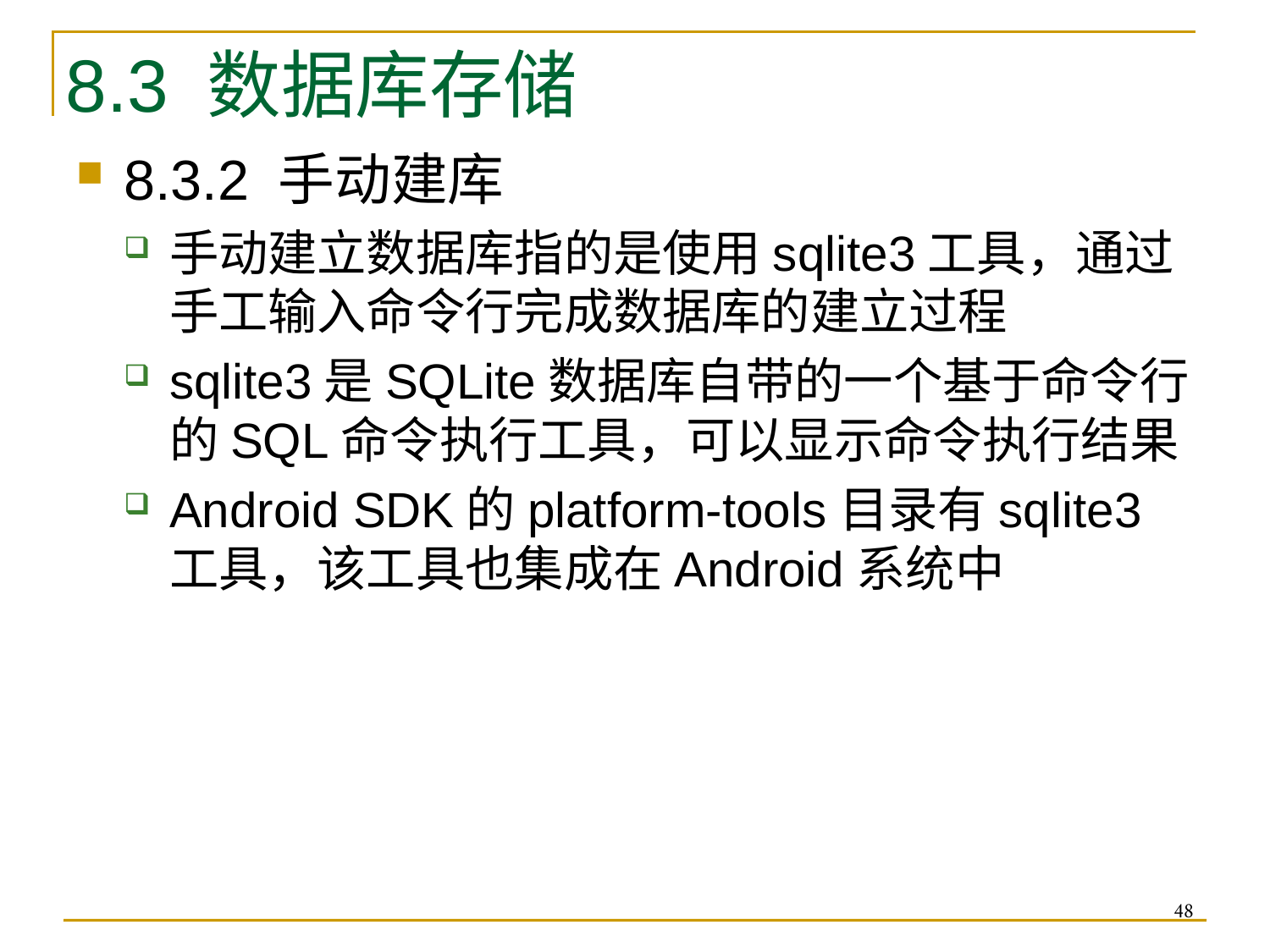

8.3 数据库存储
8.3.2 手动建库
手动建立数据库指的是使用sqlite3工具，通过手工输入命令行完成数据库的建立过程
sqlite3是SQLite数据库自带的一个基于命令行的SQL命令执行工具，可以显示命令执行结果
Android SDK的platform-tools目录有sqlite3工具，该工具也集成在Android系统中
48